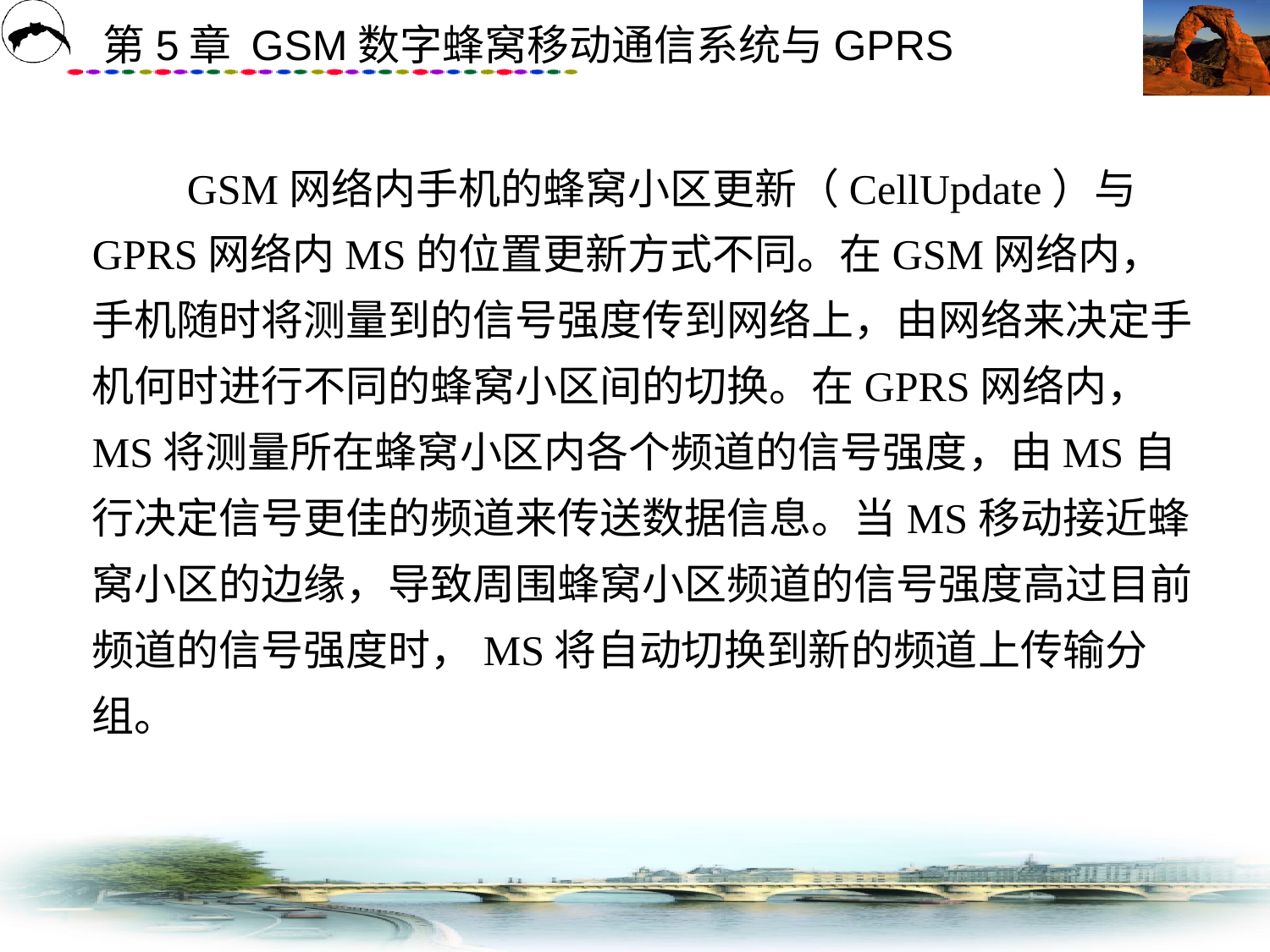

# GSM网络内手机的蜂窝小区更新（CellUpdate）与GPRS网络内MS的位置更新方式不同。在GSM网络内，手机随时将测量到的信号强度传到网络上，由网络来决定手机何时进行不同的蜂窝小区间的切换。在GPRS网络内，MS将测量所在蜂窝小区内各个频道的信号强度，由MS自行决定信号更佳的频道来传送数据信息。当MS移动接近蜂窝小区的边缘，导致周围蜂窝小区频道的信号强度高过目前频道的信号强度时，MS将自动切换到新的频道上传输分组。